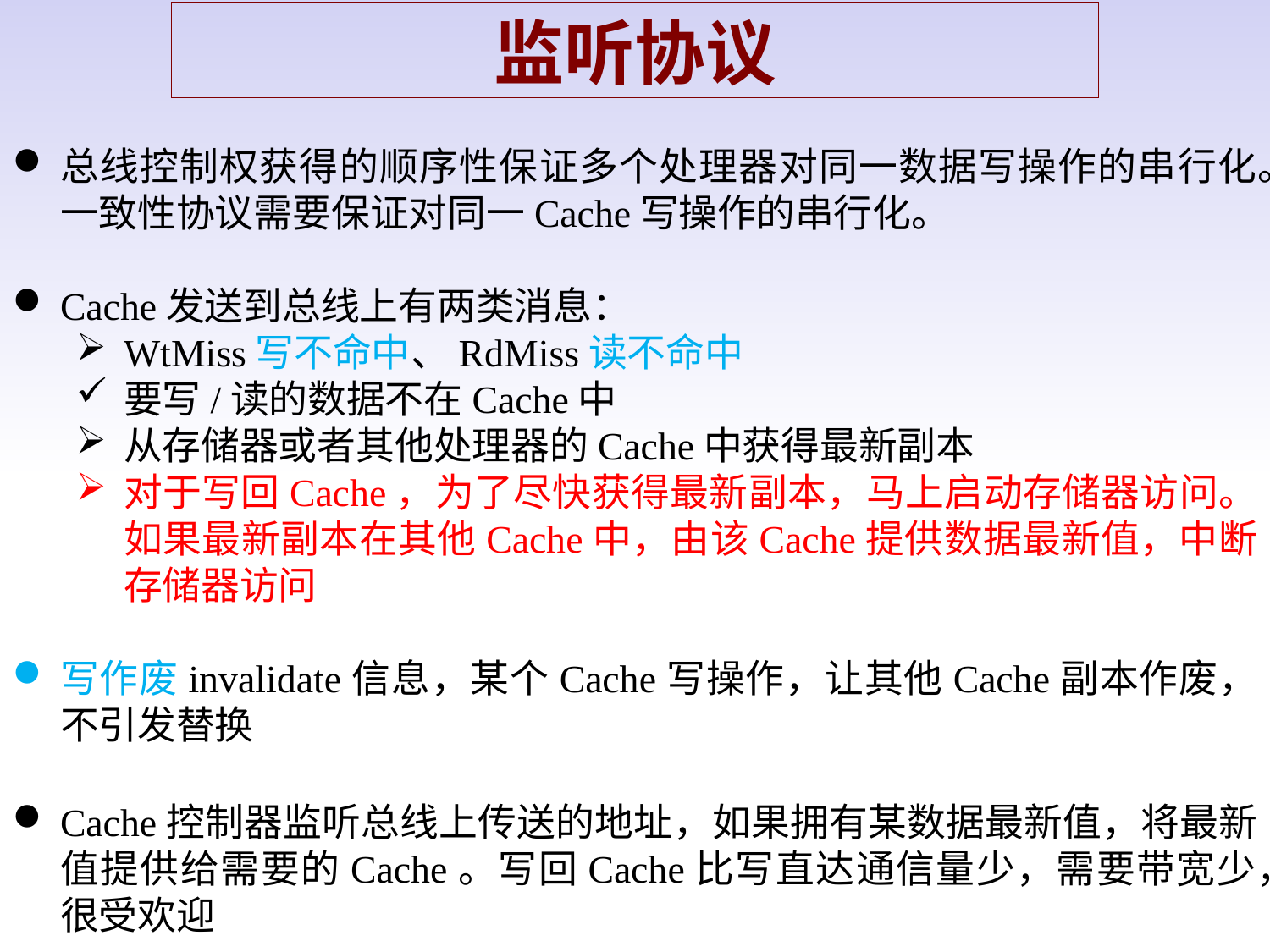

监听协议
总线控制权获得的顺序性保证多个处理器对同一数据写操作的串行化。一致性协议需要保证对同一Cache写操作的串行化。

Cache发送到总线上有两类消息：
WtMiss写不命中、RdMiss读不命中
要写/读的数据不在Cache中
从存储器或者其他处理器的Cache中获得最新副本
对于写回Cache，为了尽快获得最新副本，马上启动存储器访问。如果最新副本在其他Cache中，由该Cache提供数据最新值，中断存储器访问

写作废invalidate信息，某个Cache写操作，让其他Cache副本作废，不引发替换

Cache控制器监听总线上传送的地址，如果拥有某数据最新值，将最新值提供给需要的Cache。写回Cache比写直达通信量少，需要带宽少，很受欢迎